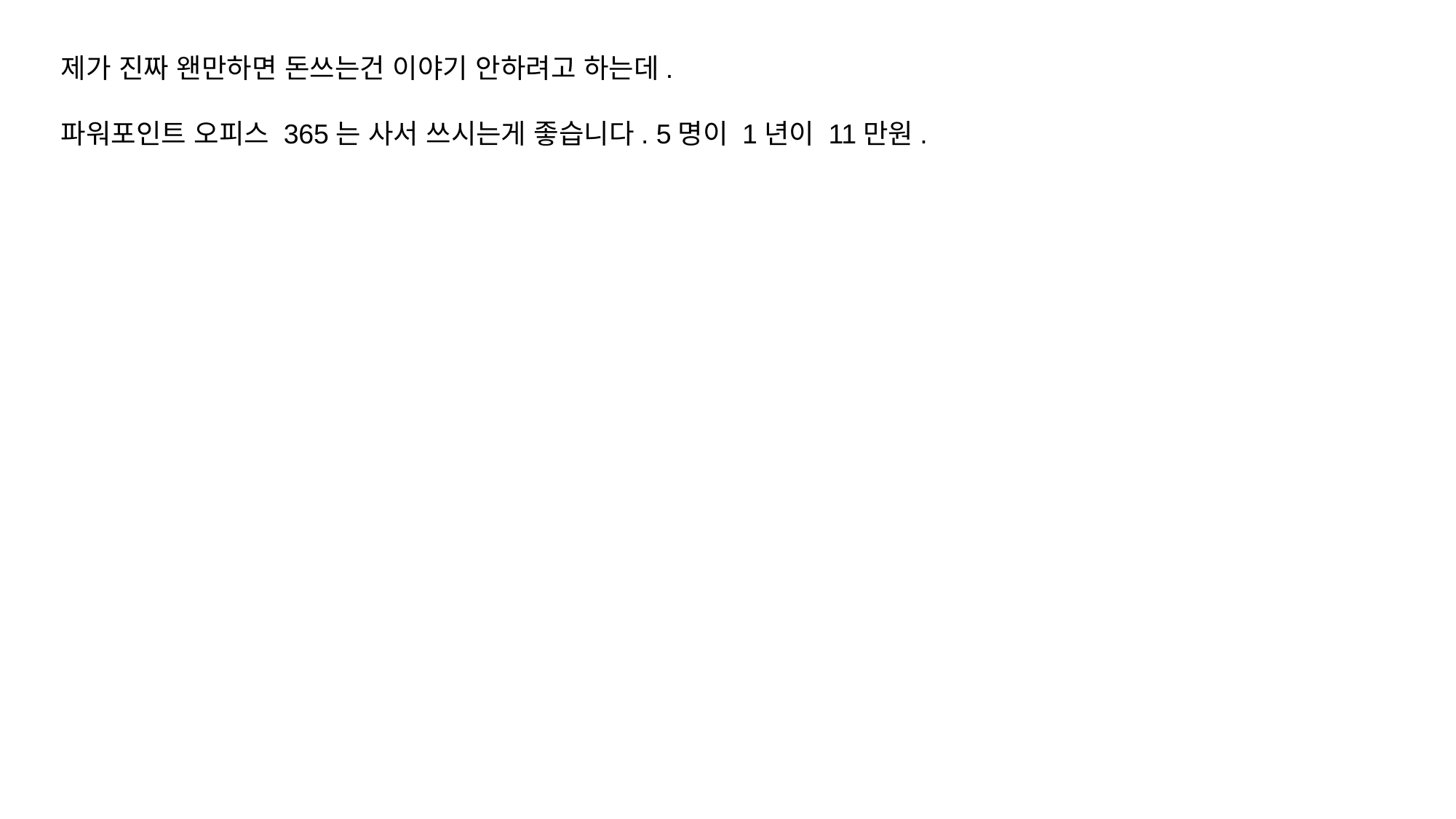

제가 진짜 왠만하면 돈쓰는건 이야기 안하려고 하는데.

파워포인트 오피스 365는 사서 쓰시는게 좋습니다. 5명이 1년이 11만원.